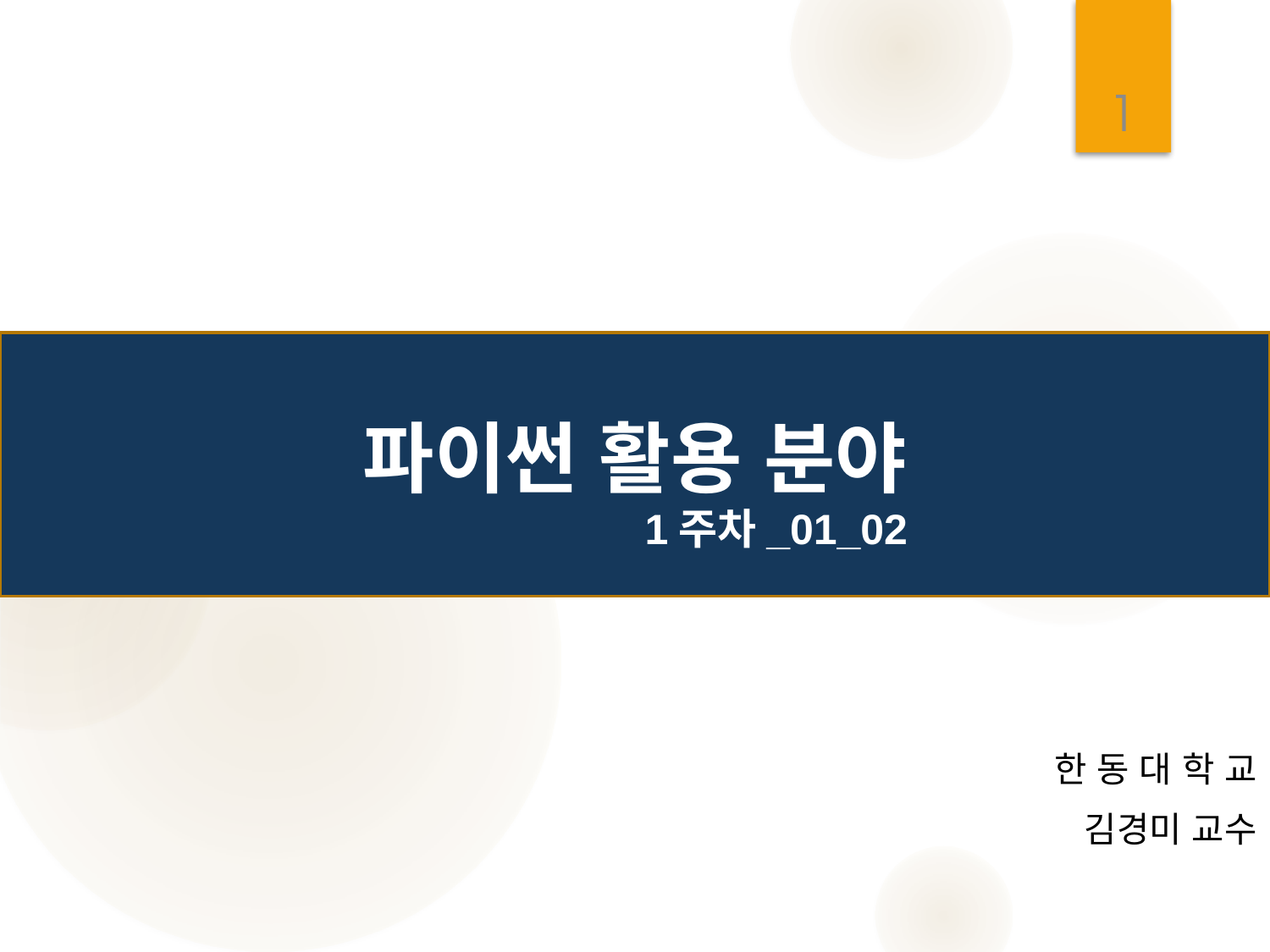

1

# 파이썬 활용 분야 1주차_01_02
한 동 대 학 교
 김경미 교수